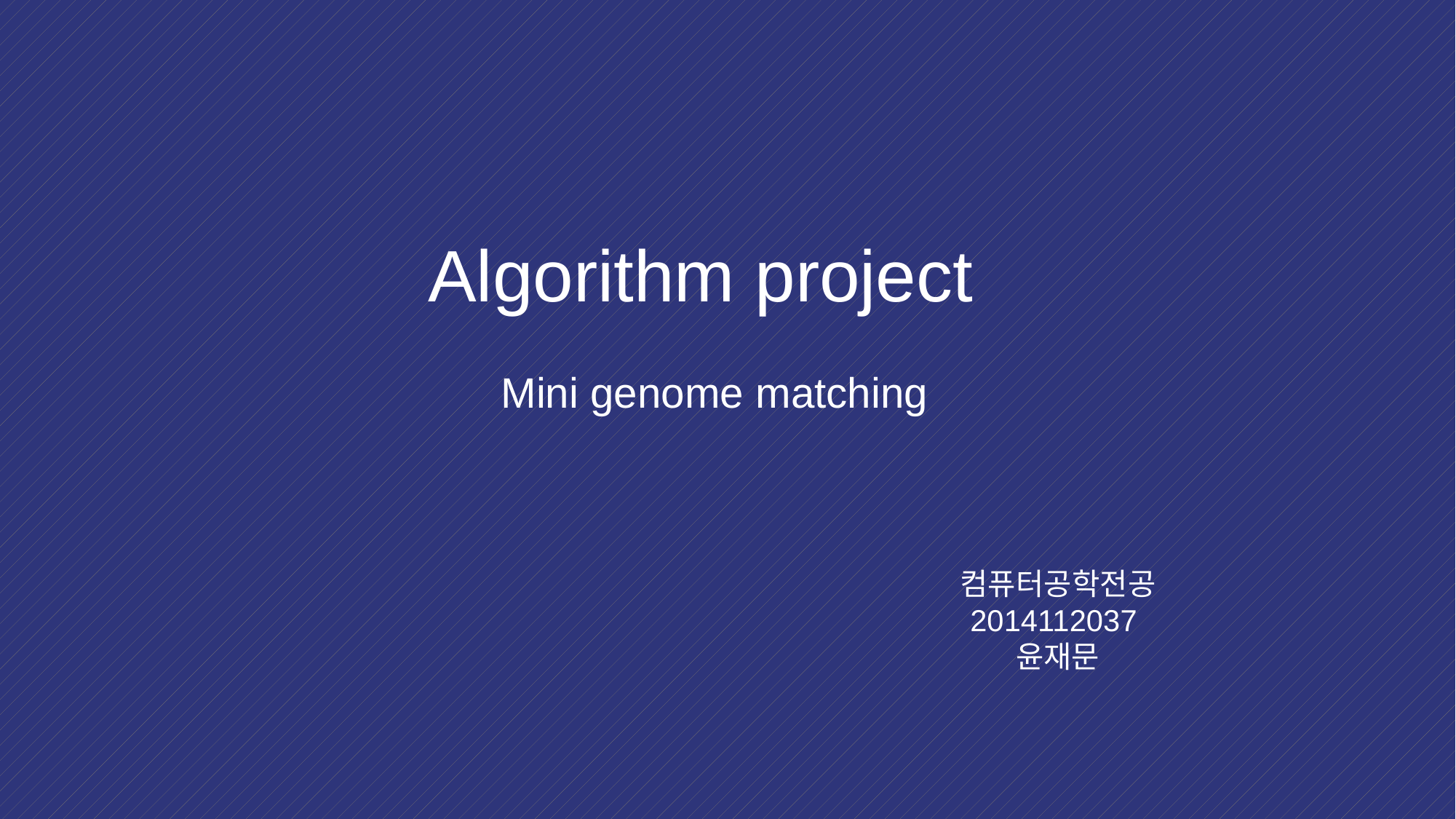

Algorithm project
Mini genome matching
컴퓨터공학전공
 2014112037
윤재문